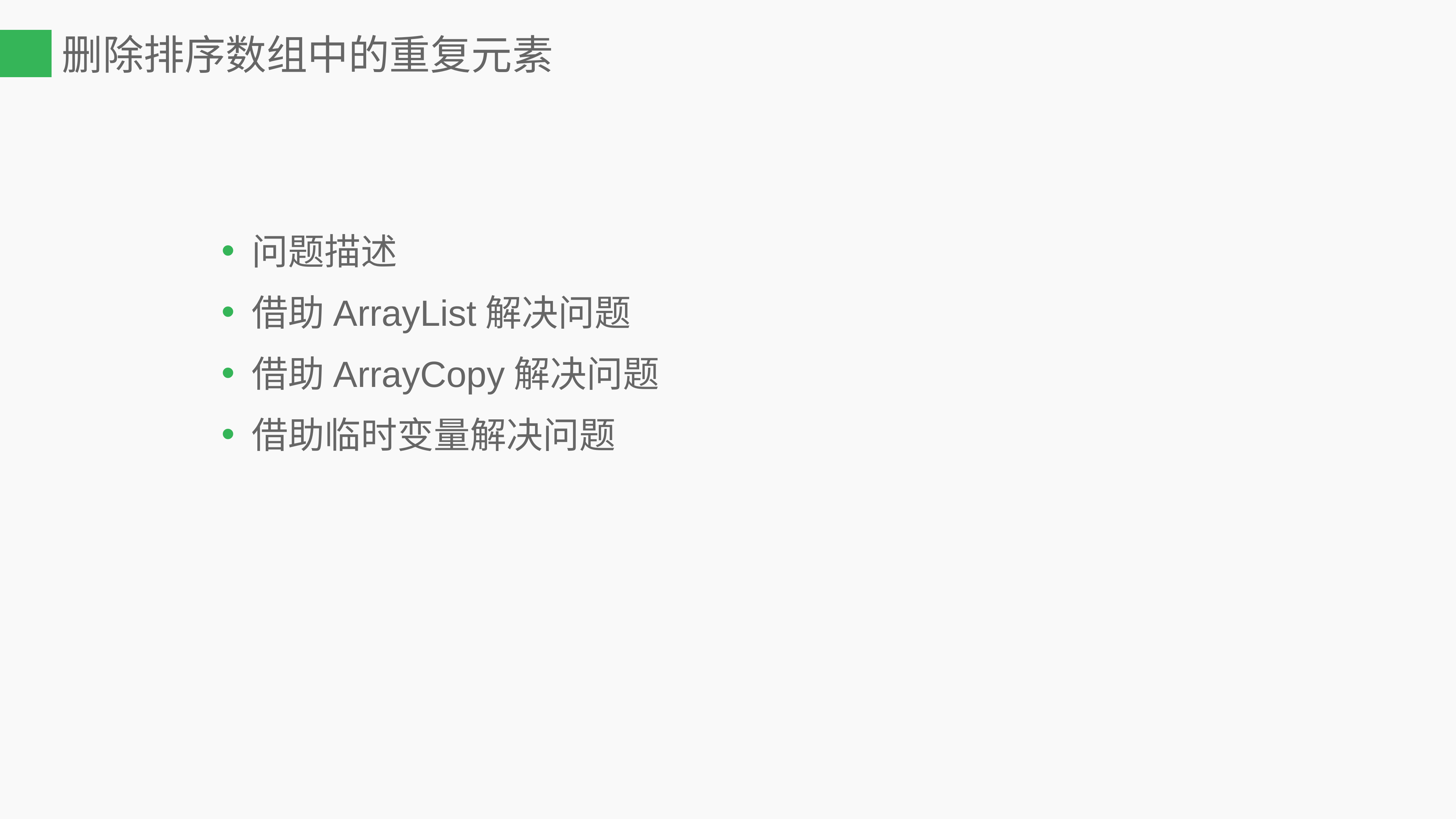

# 删除排序数组中的重复元素
问题描述
借助ArrayList解决问题
借助ArrayCopy解决问题
借助临时变量解决问题